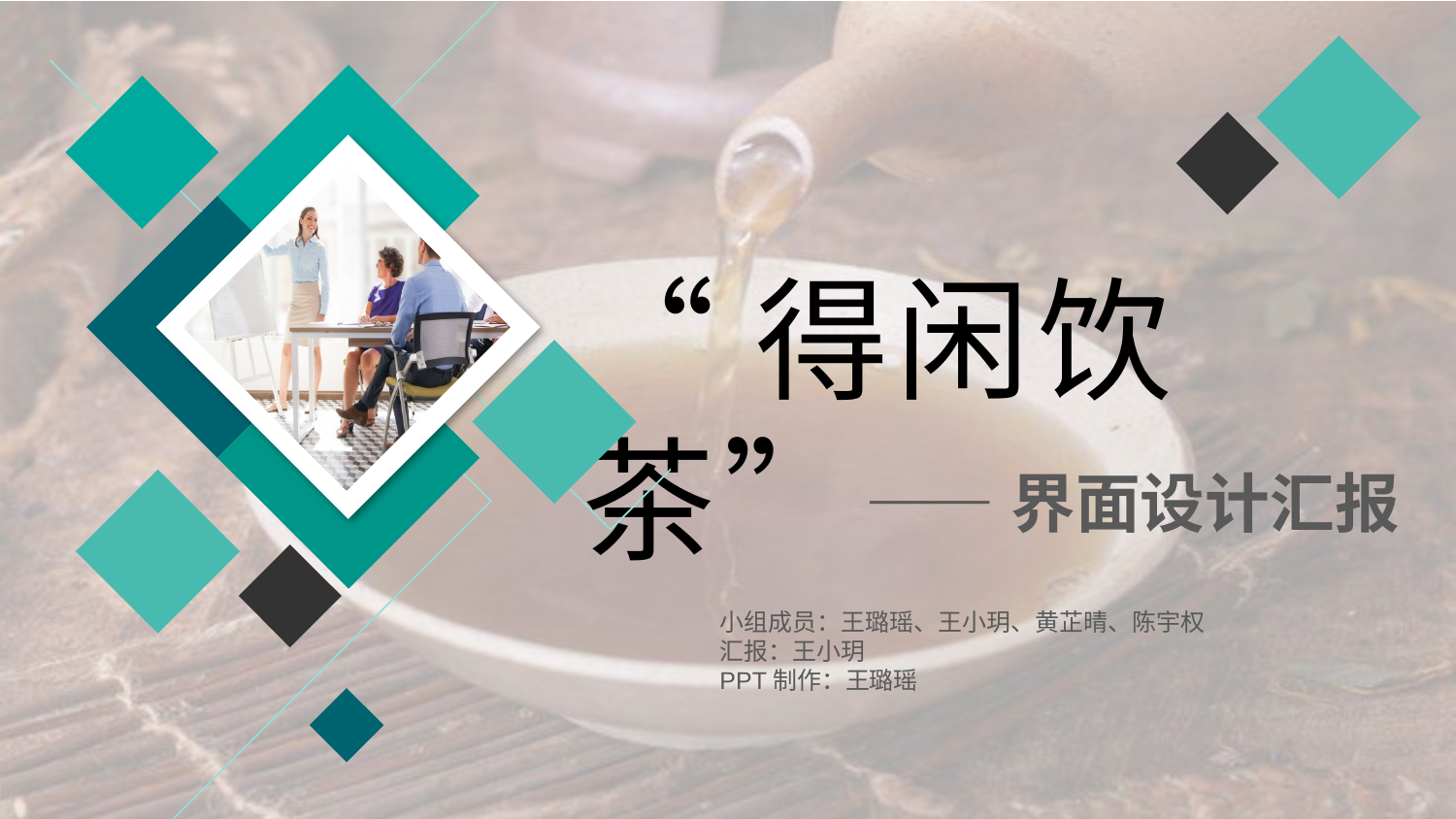

“得闲饮茶”

——界面设计汇报

小组成员：王璐瑶、王小玥、黄芷晴、陈宇权
汇报：王小玥
PPT制作：王璐瑶